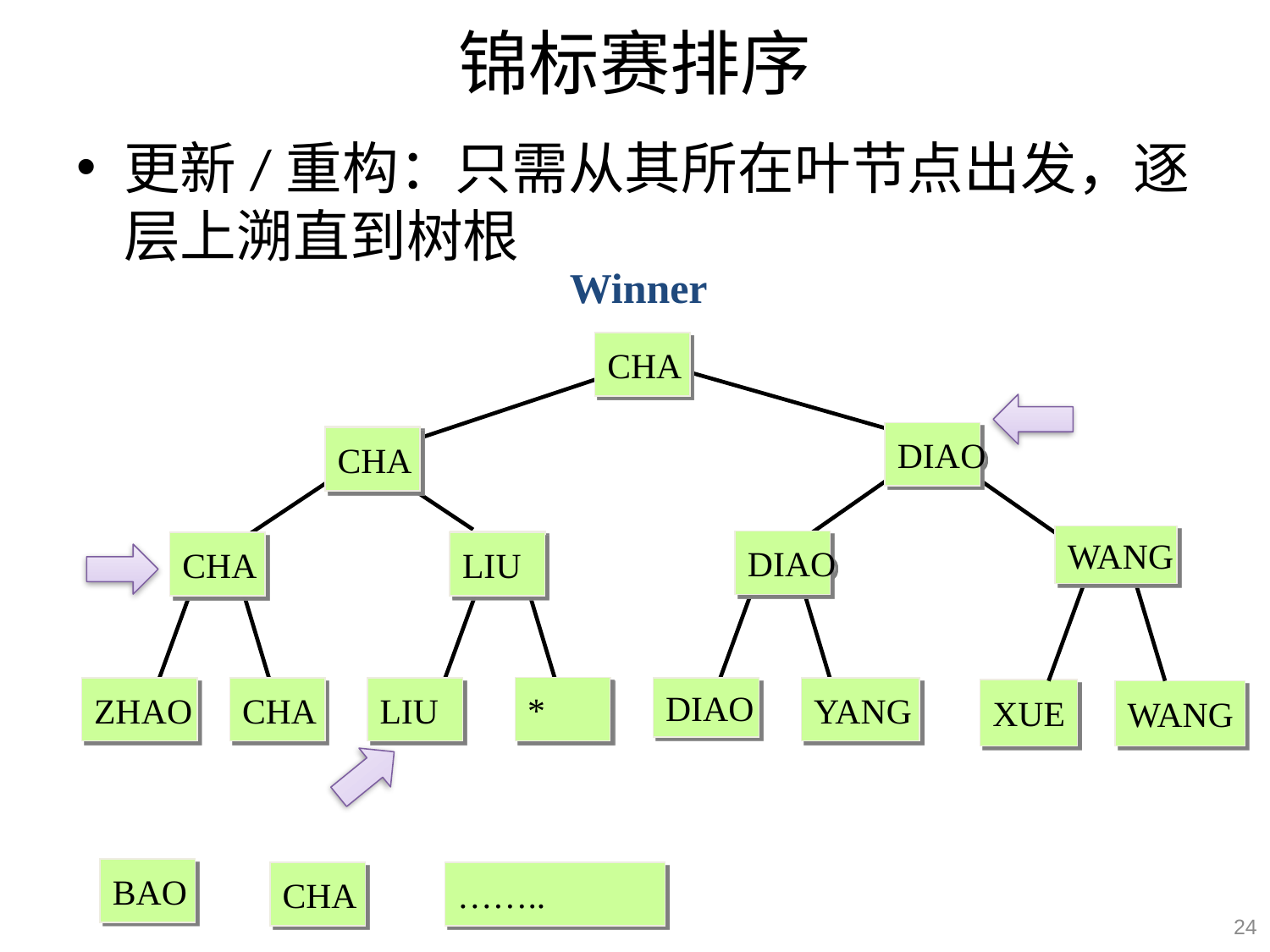

# 锦标赛排序
更新/重构：只需从其所在叶节点出发，逐层上溯直到树根

Winner
BAO
CHA

DIAO
BAO
CHA

WANG
BAO
DIAO
CHA
LIU

*
ZHAO
CHA
LIU
BAO
DIAO
YANG
XUE
WANG

BAO
CHA
……..
24